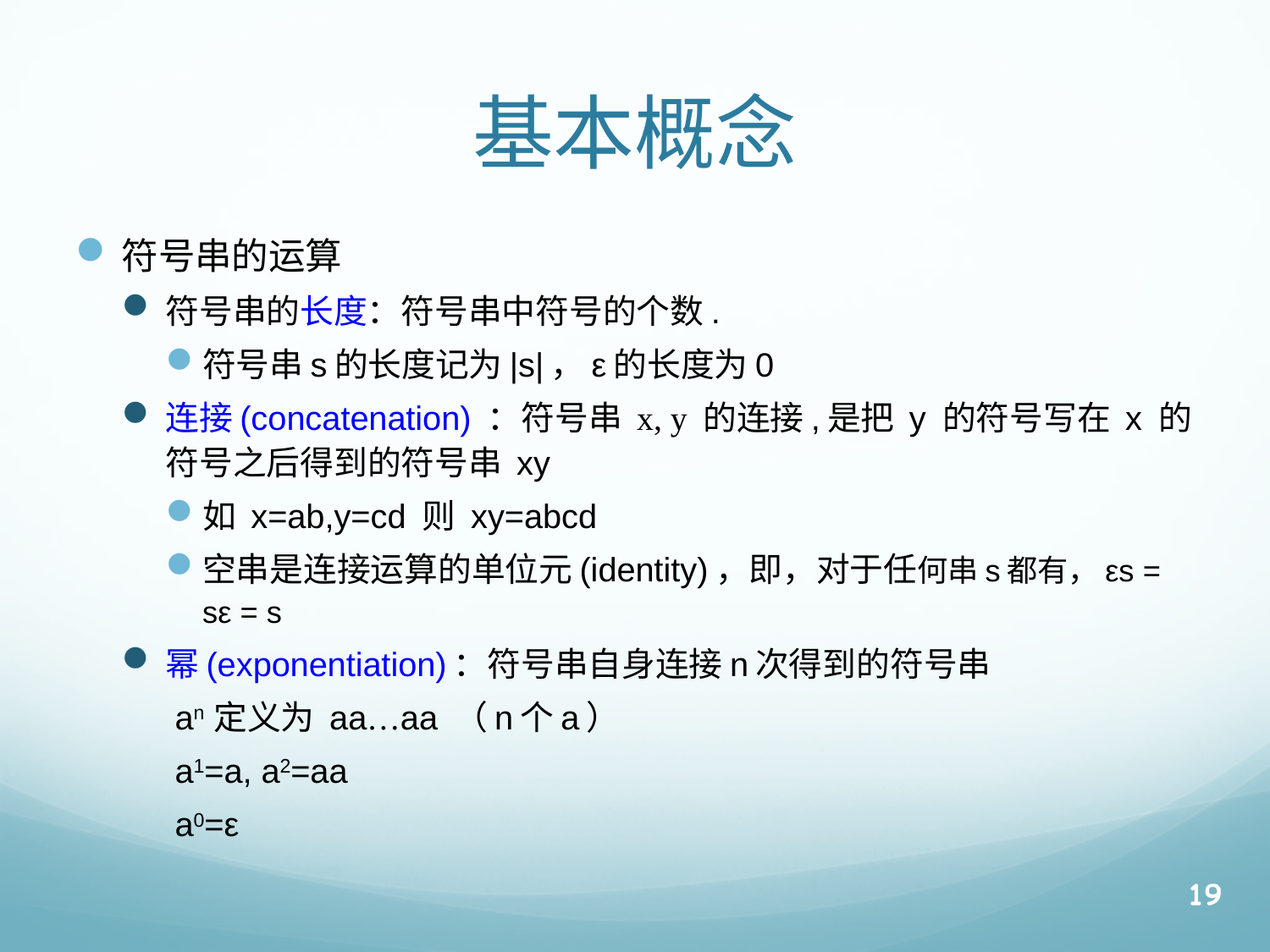

# 基本概念
符号串的运算
符号串的长度：符号串中符号的个数.
符号串s的长度记为|s|，ε的长度为0
连接(concatenation) ：符号串 x, y 的连接,是把 y 的符号写在 x 的符号之后得到的符号串 xy
如 x=ab,y=cd 则 xy=abcd
空串是连接运算的单位元(identity)，即，对于任何串s都有，εs = sε = s
幂(exponentiation)：符号串自身连接n次得到的符号串
 an 定义为 aa…aa （n个a）
 a1=a, a2=aa
 a0=ε
19